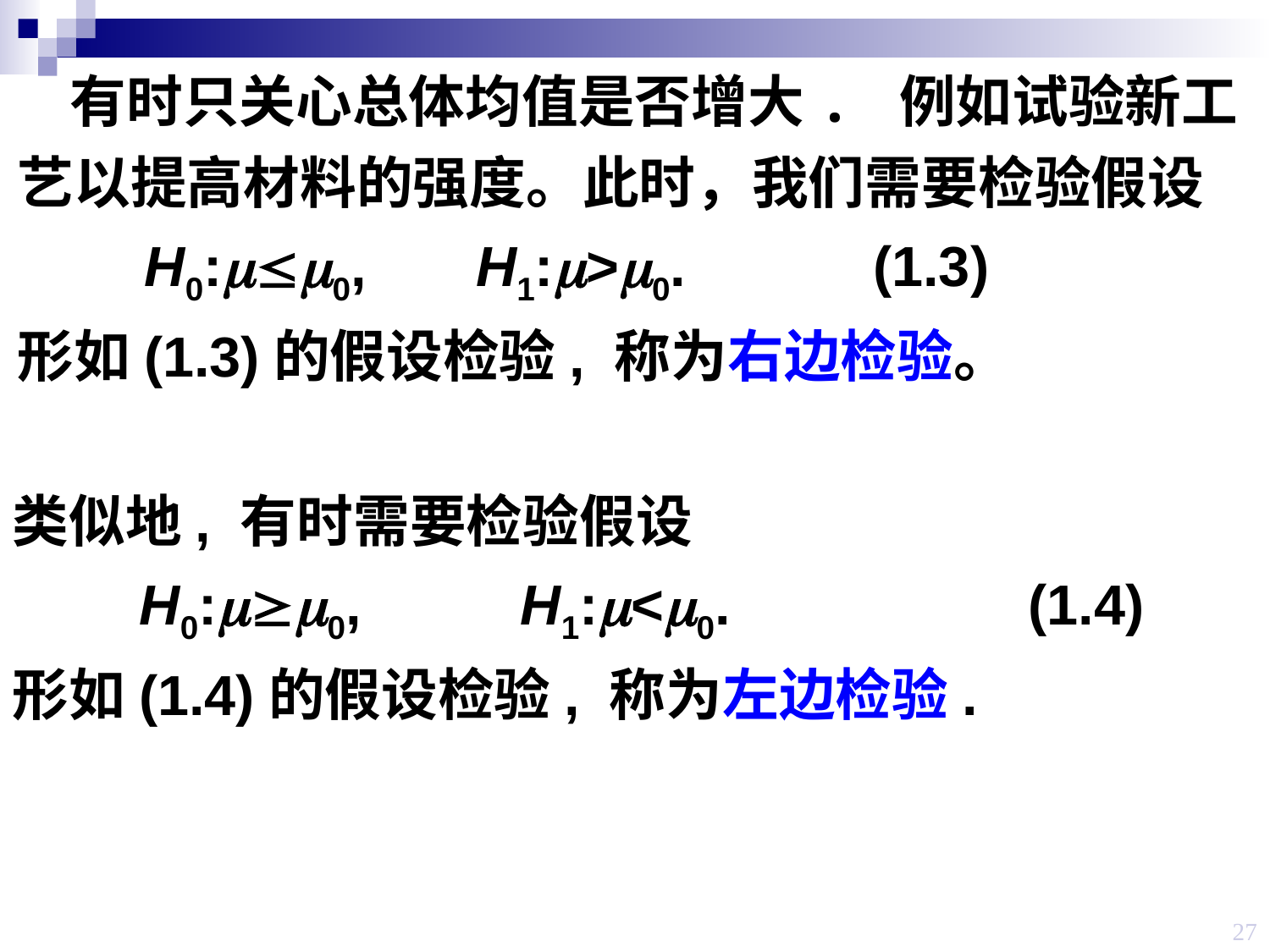

有时只关心总体均值是否增大. 例如试验新工艺以提高材料的强度。此时，我们需要检验假设
	H0:μ≤μ0,       H1:μ>μ0.            (1.3)
形如(1.3)的假设检验, 称为右边检验。
类似地, 有时需要检验假设
	H0:μ≥μ0,		H1:μ<μ0.			(1.4)
形如(1.4)的假设检验, 称为左边检验.
27